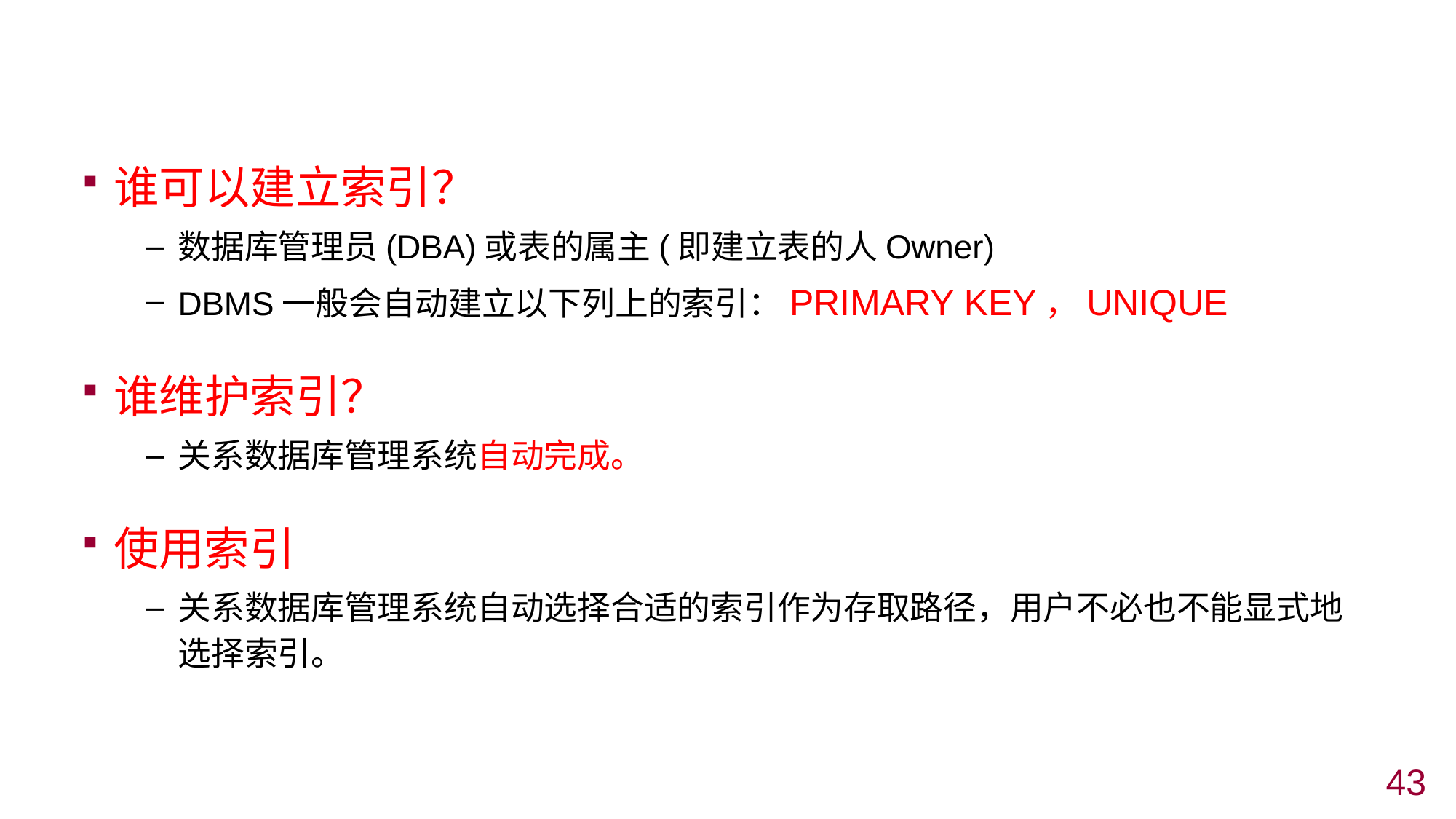

#
谁可以建立索引？
数据库管理员(DBA)或表的属主(即建立表的人Owner)
DBMS一般会自动建立以下列上的索引：PRIMARY KEY，UNIQUE

谁维护索引？
关系数据库管理系统自动完成。

使用索引
关系数据库管理系统自动选择合适的索引作为存取路径，用户不必也不能显式地选择索引。
43